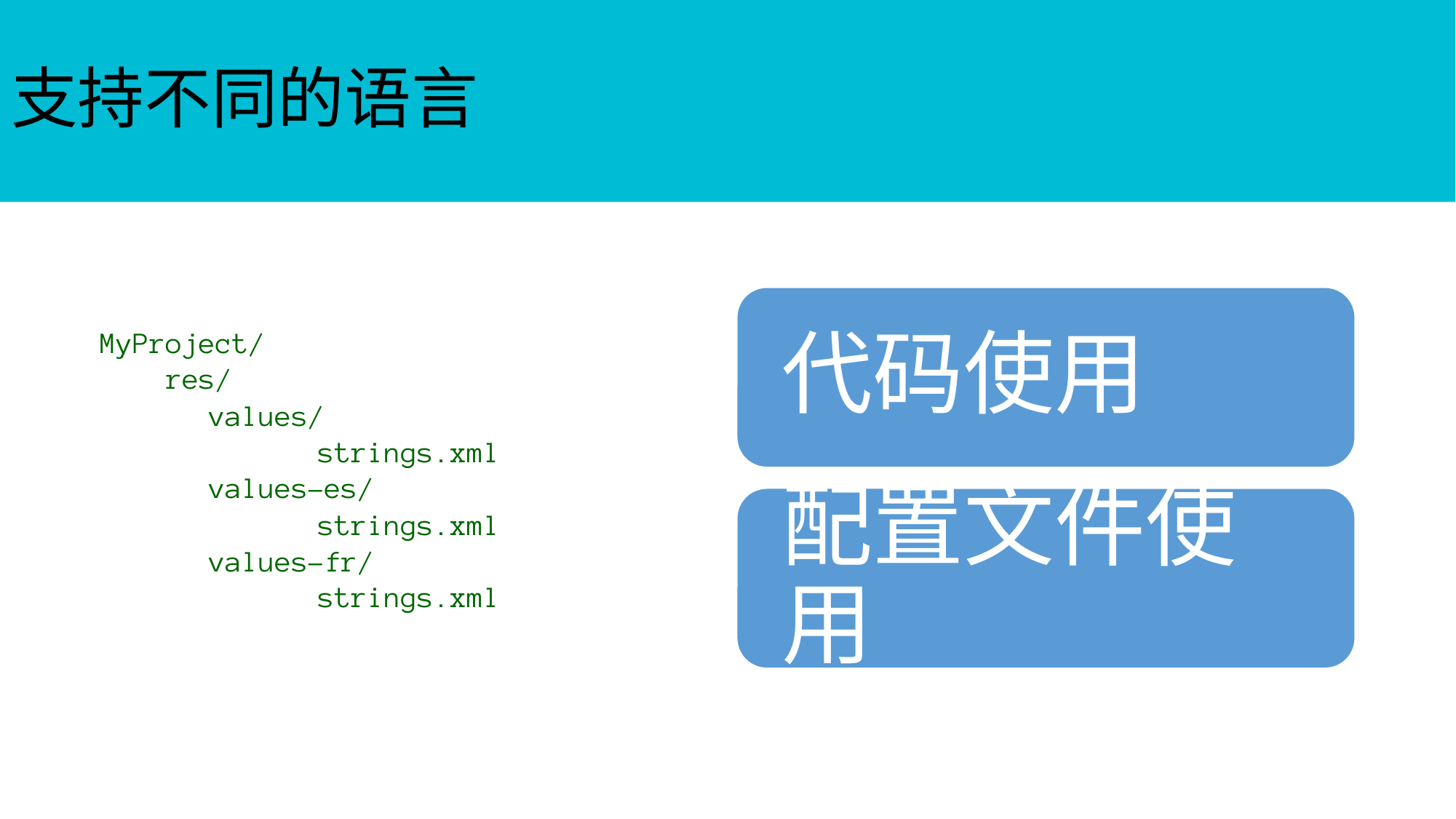

# 支持不同的语言
MyProject/
    res/
 	values/
		strings.xml
	values-es/
		strings.xml
	values-fr/
		strings.xml
代码使用
配置文件使用